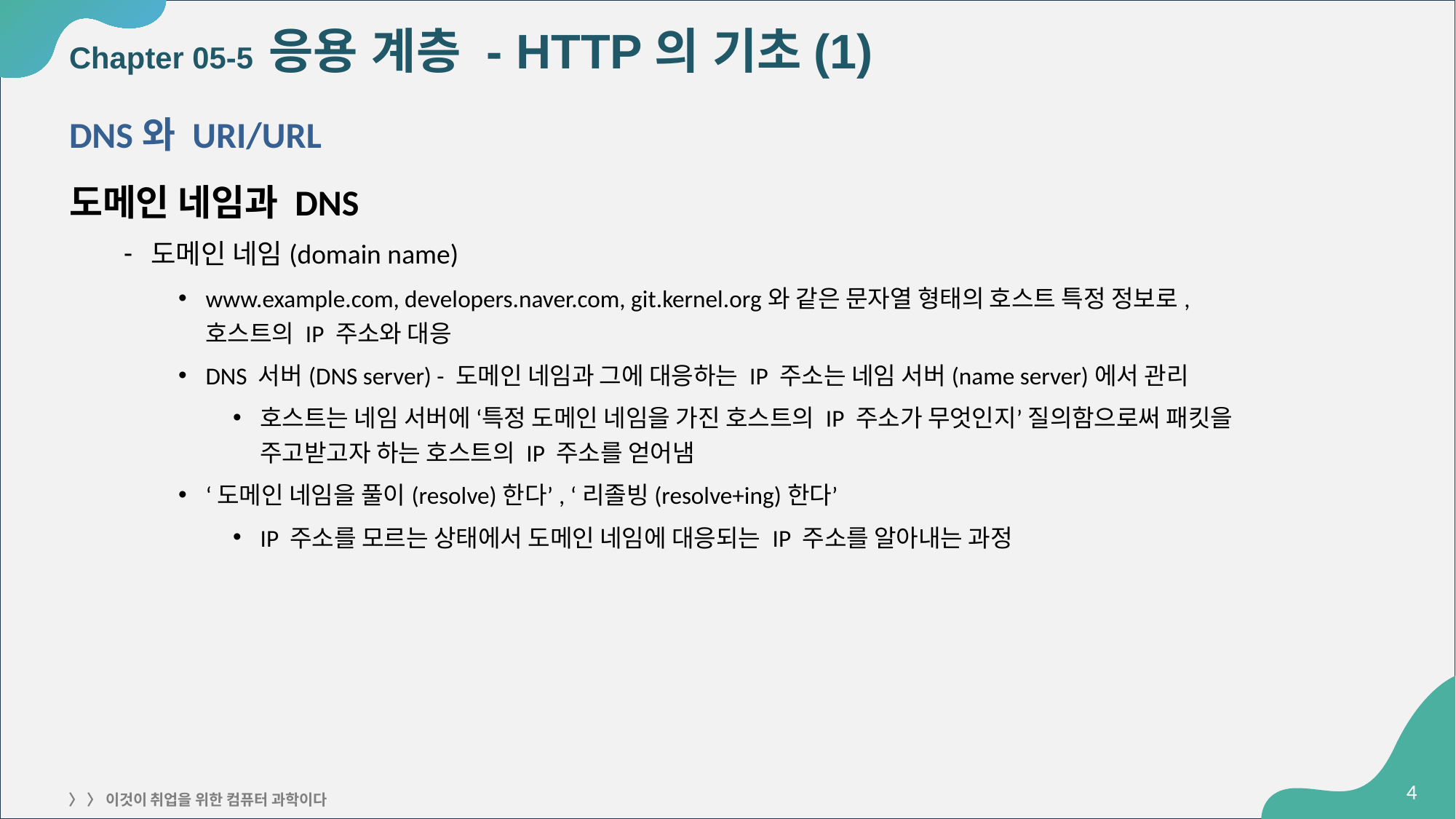

# Chapter 05-5 응용 계층 - HTTP의 기초(1)
DNS와 URI/URL
도메인 네임과 DNS
도메인 네임(domain name)
www.example.com, developers.naver.com, git.kernel.org와 같은 문자열 형태의 호스트 특정 정보로,
호스트의 IP 주소와 대응
DNS 서버(DNS server) - 도메인 네임과 그에 대응하는 IP 주소는 네임 서버(name server)에서 관리
호스트는 네임 서버에 ‘특정 도메인 네임을 가진 호스트의 IP 주소가 무엇인지’ 질의함으로써 패킷을
주고받고자 하는 호스트의 IP 주소를 얻어냄
‘도메인 네임을 풀이(resolve)한다’, ‘리졸빙(resolve+ing)한다’
IP 주소를 모르는 상태에서 도메인 네임에 대응되는 IP 주소를 알아내는 과정
4
〉 〉 이것이 취업을 위한 컴퓨터 과학이다